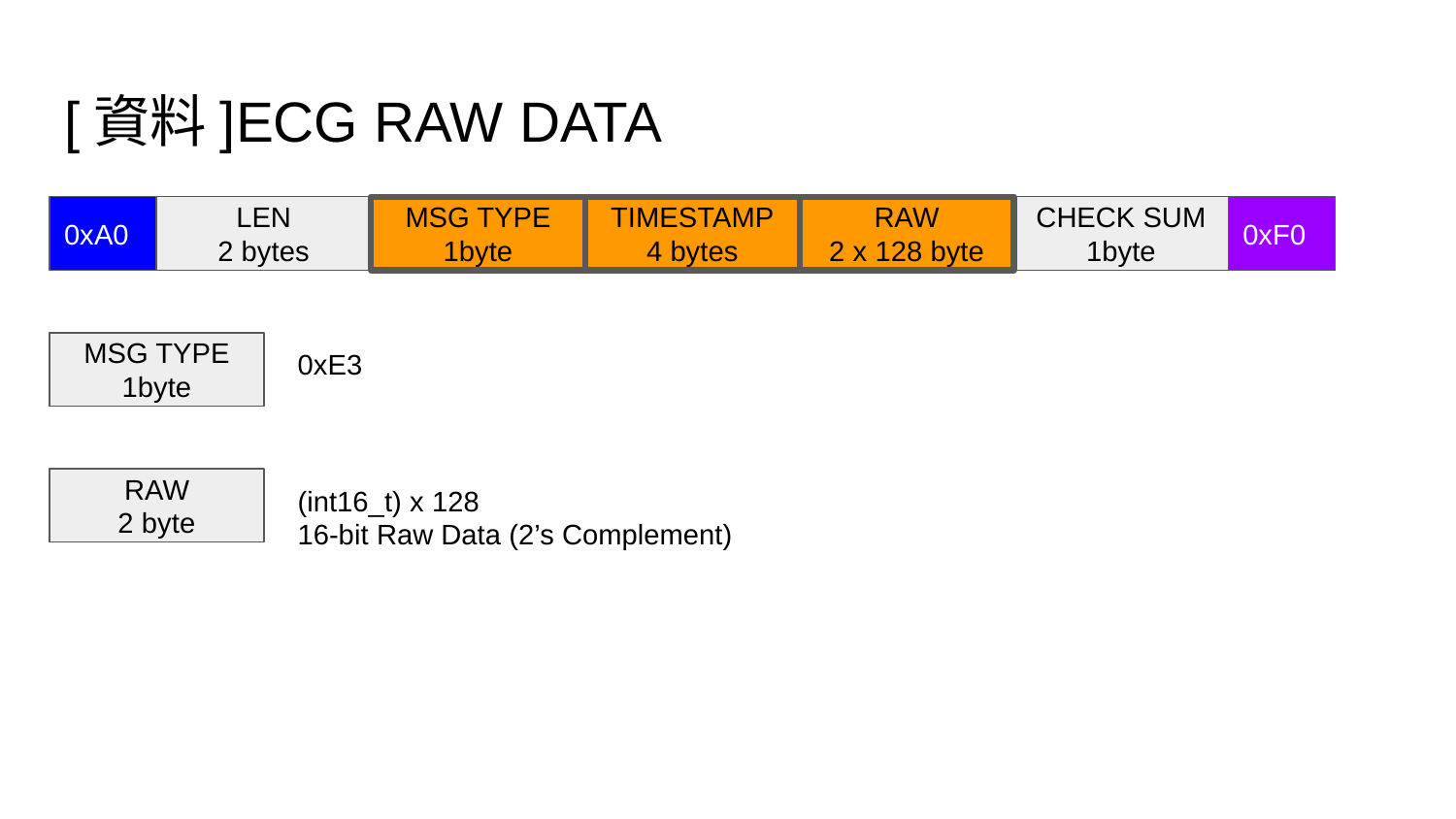

# [資料]ECG RAW DATA
0xA0
LEN
2 bytes
MSG TYPE
1byte
TIMESTAMP
4 bytes
RAW
2 x 128 byte
CHECK SUM
1byte
0xF0
MSG TYPE
1byte
0xE3
RAW
2 byte
(int16_t) x 128
16-bit Raw Data (2’s Complement)